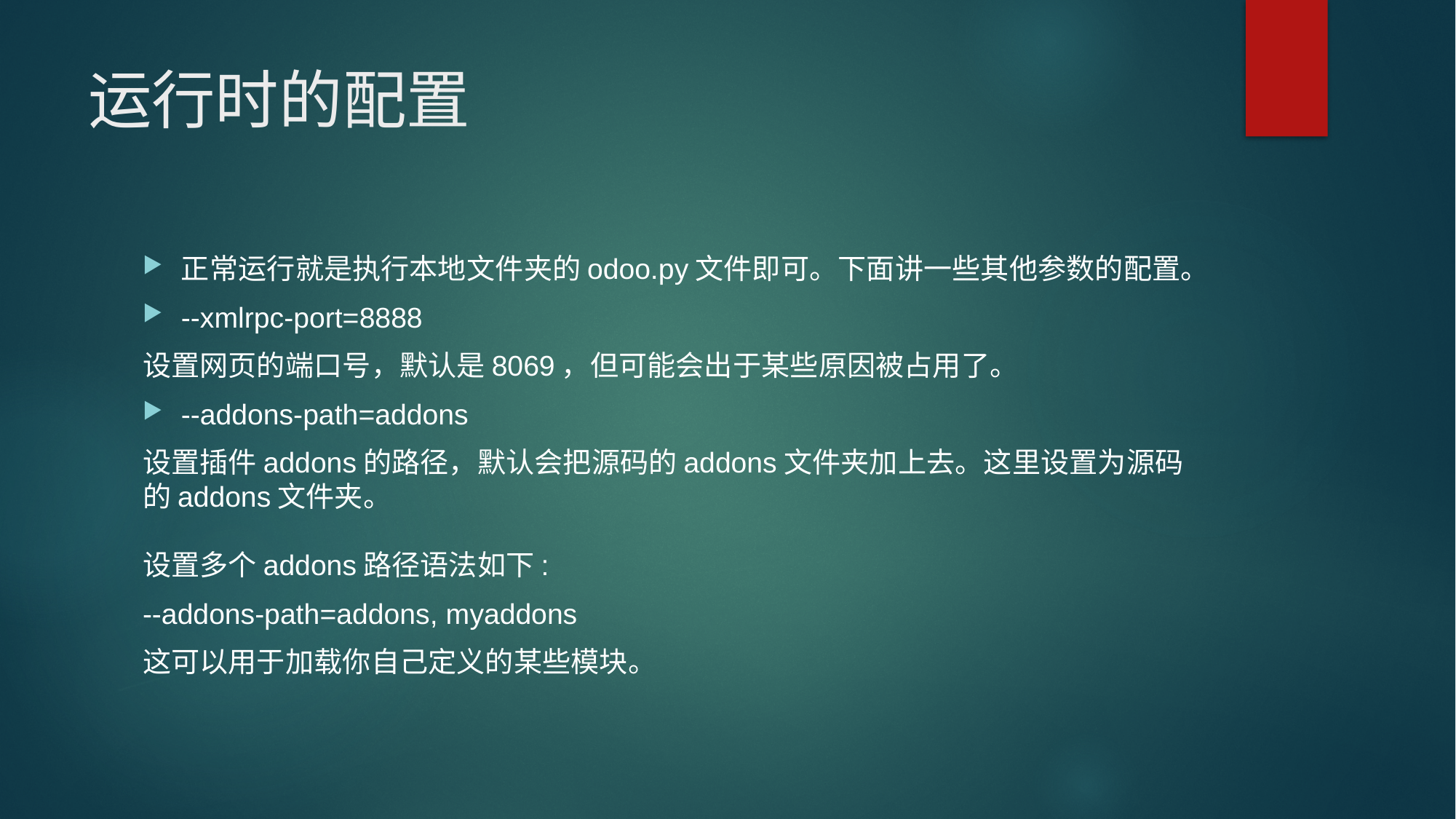

# 运行时的配置
正常运行就是执行本地文件夹的odoo.py文件即可。下面讲一些其他参数的配置。
--xmlrpc-port=8888
设置网页的端口号，默认是8069，但可能会出于某些原因被占用了。
--addons-path=addons
设置插件addons的路径，默认会把源码的addons文件夹加上去。这里设置为源码的addons文件夹。
设置多个addons路径语法如下:
--addons-path=addons, myaddons
这可以用于加载你自己定义的某些模块。